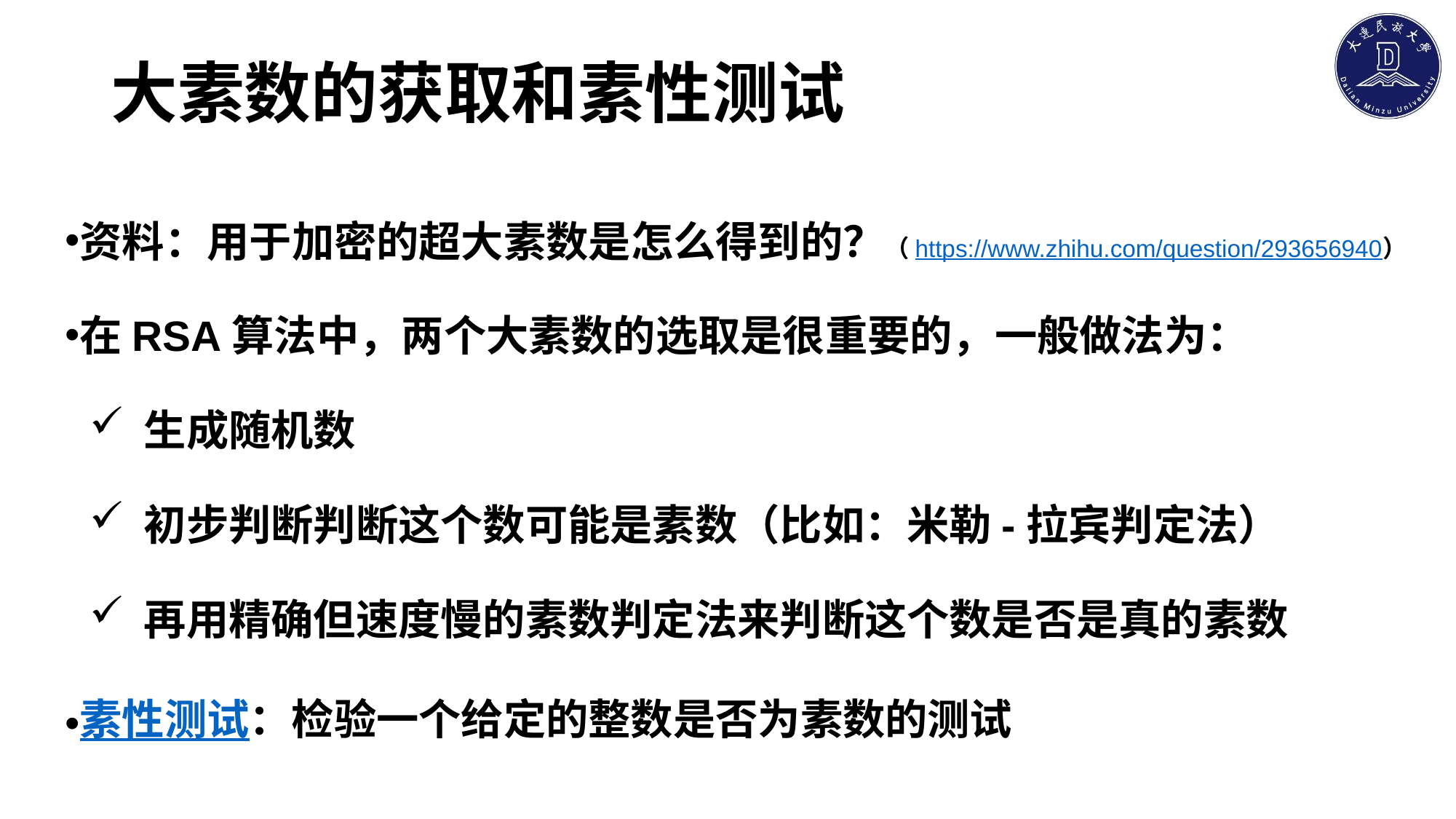

# 大素数的获取和素性测试
资料：用于加密的超大素数是怎么得到的？（https://www.zhihu.com/question/293656940）
在RSA算法中，两个大素数的选取是很重要的，一般做法为：
生成随机数
初步判断判断这个数可能是素数（比如：米勒-拉宾判定法）
再用精确但速度慢的素数判定法来判断这个数是否是真的素数
素性测试：检验一个给定的整数是否为素数的测试